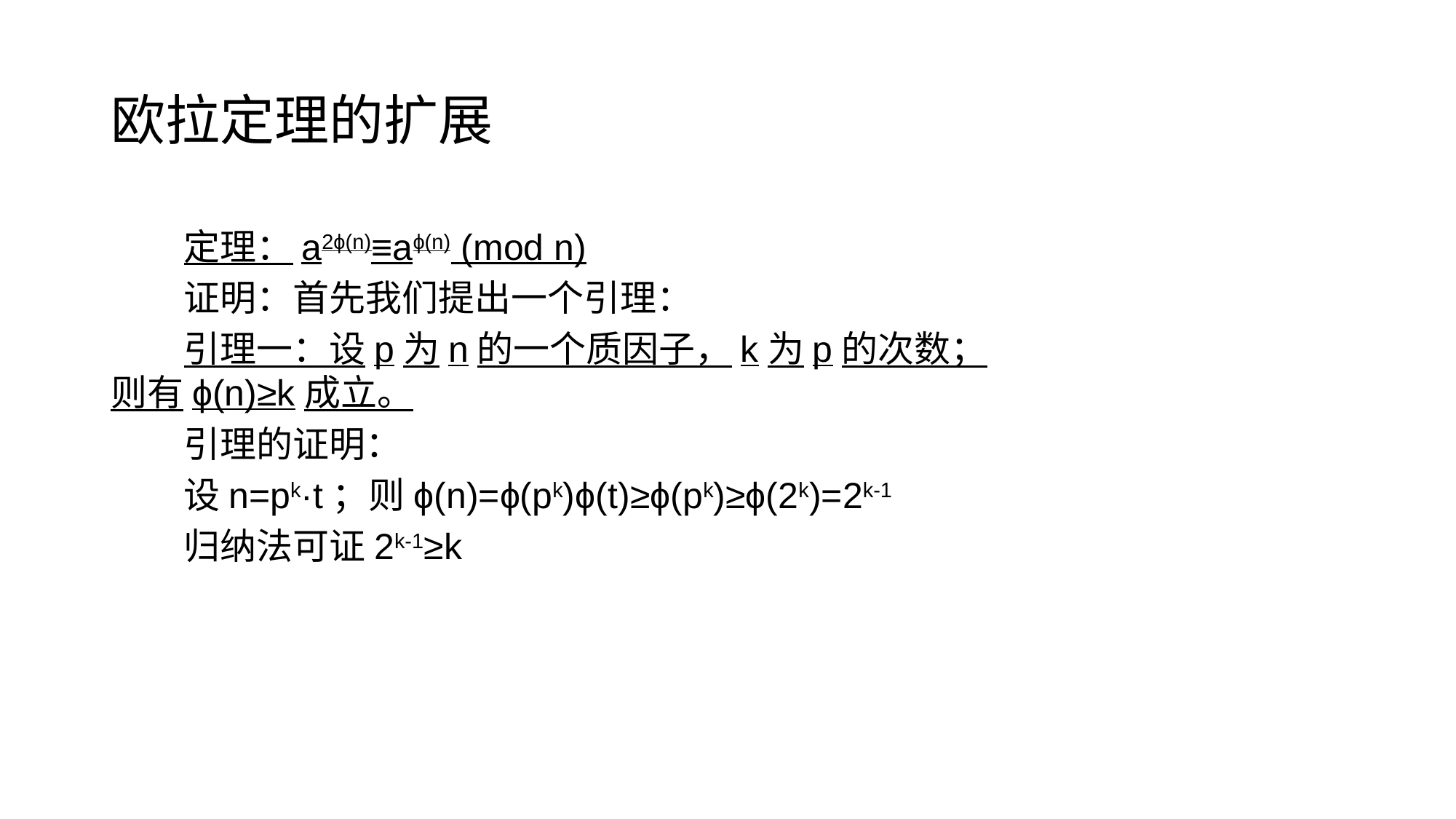

# 欧拉定理的扩展
定理：a2ϕ(n)≡aϕ(n) (mod n)
证明：首先我们提出一个引理：
引理一：设p为n的一个质因子，k为p的次数；
则有ϕ(n)≥k成立。
引理的证明：
设n=pk·t；则ϕ(n)=ϕ(pk)ϕ(t)≥ϕ(pk)≥ϕ(2k)=2k-1
归纳法可证2k-1≥k